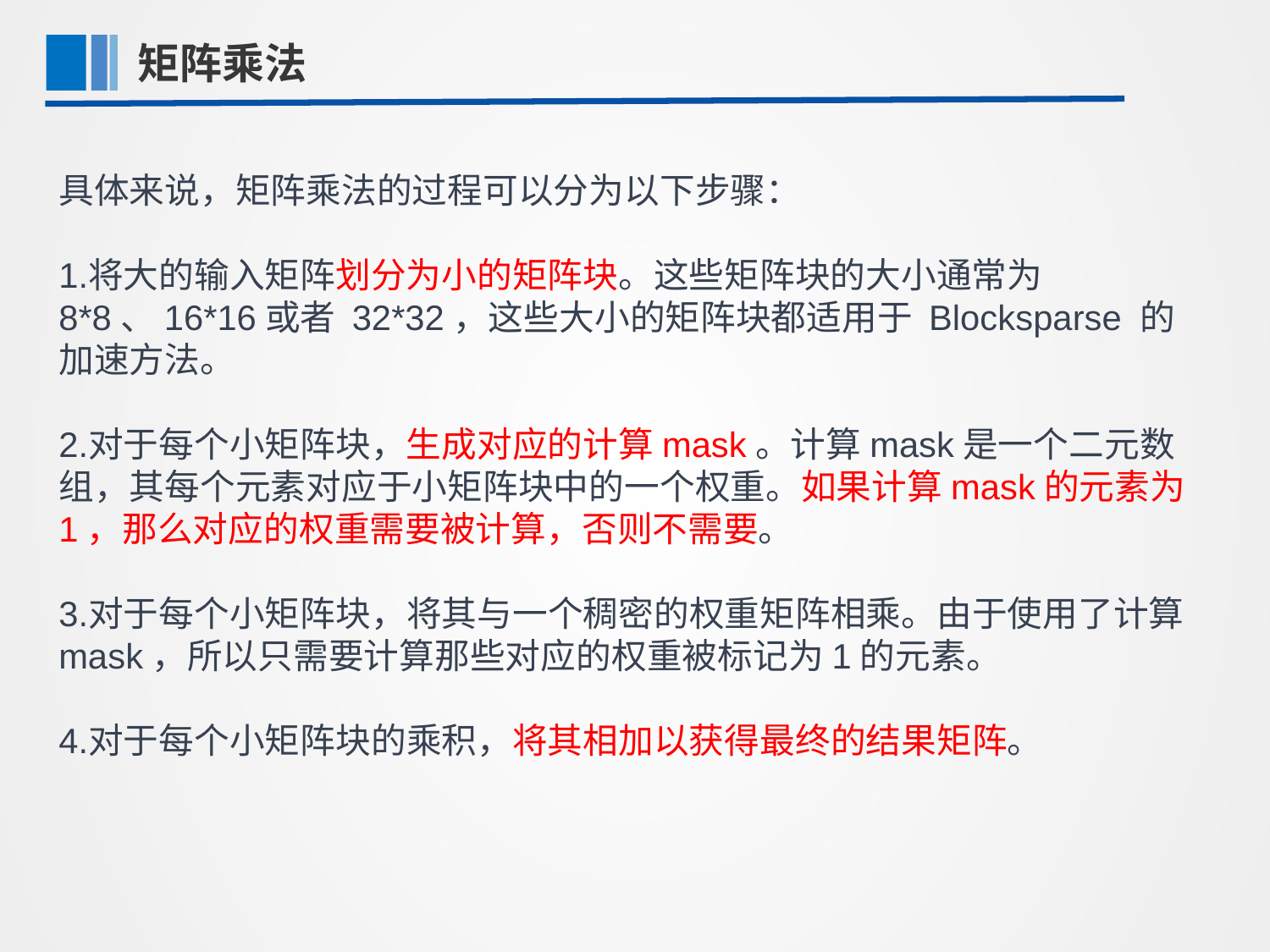

矩阵乘法

第一部分
具体来说，矩阵乘法的过程可以分为以下步骤：

将大的输入矩阵划分为小的矩阵块。这些矩阵块的大小通常为 8*8、16*16或者 32*32，这些大小的矩阵块都适用于 Blocksparse 的加速方法。

对于每个小矩阵块，生成对应的计算mask。计算mask是一个二元数组，其每个元素对应于小矩阵块中的一个权重。如果计算mask的元素为1，那么对应的权重需要被计算，否则不需要。

对于每个小矩阵块，将其与一个稠密的权重矩阵相乘。由于使用了计算mask，所以只需要计算那些对应的权重被标记为1的元素。

对于每个小矩阵块的乘积，将其相加以获得最终的结果矩阵。